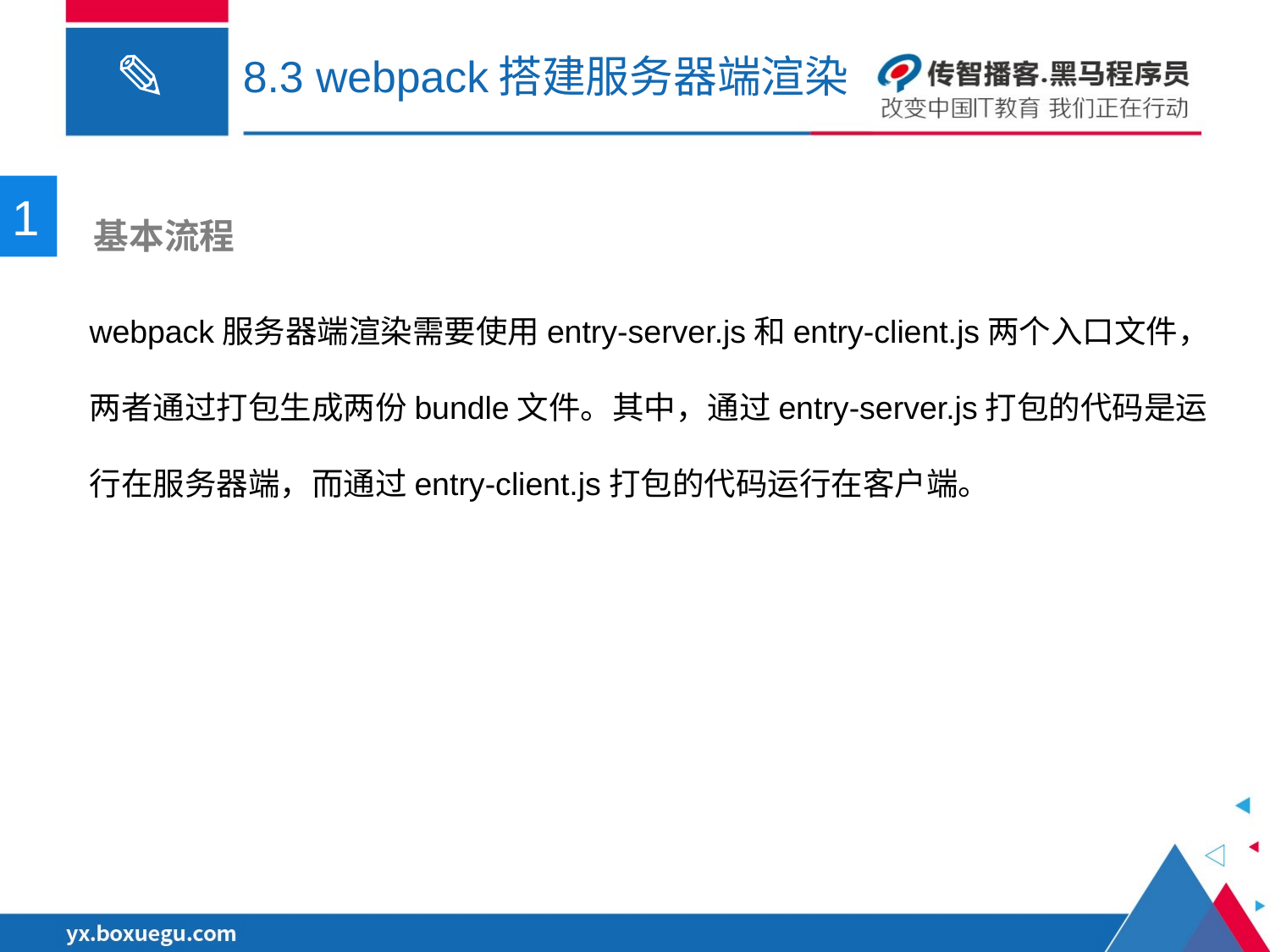

# 8.3 webpack搭建服务器端渲染

1
  基本流程
webpack服务器端渲染需要使用entry-server.js和entry-client.js两个入口文件，两者通过打包生成两份bundle文件。其中，通过entry-server.js打包的代码是运行在服务器端，而通过entry-client.js打包的代码运行在客户端。